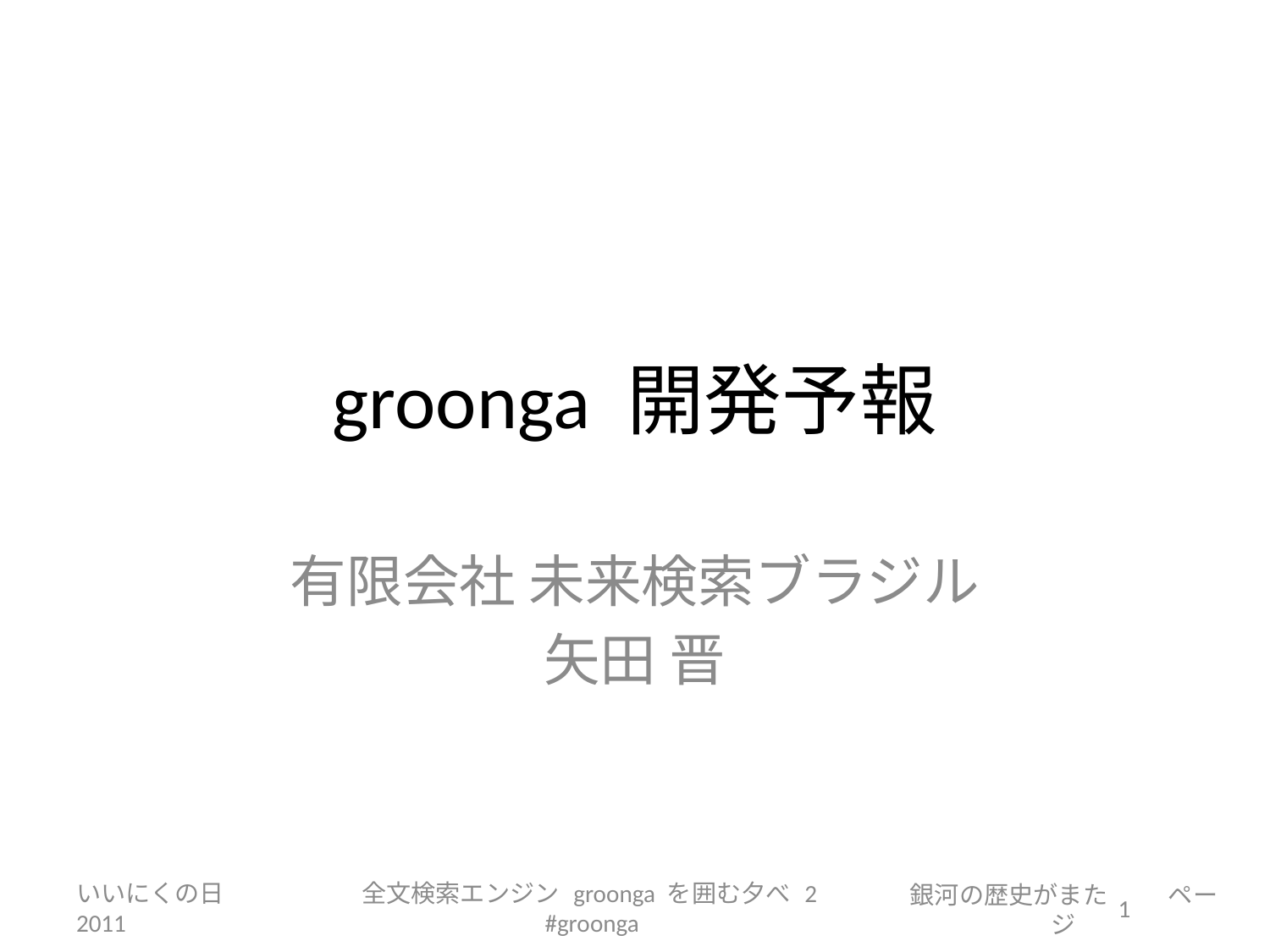

# groonga 開発予報
有限会社 未来検索ブラジル
矢田 晋
いいにくの日 2011
全文検索エンジン groonga を囲む夕べ 2  #groonga
1